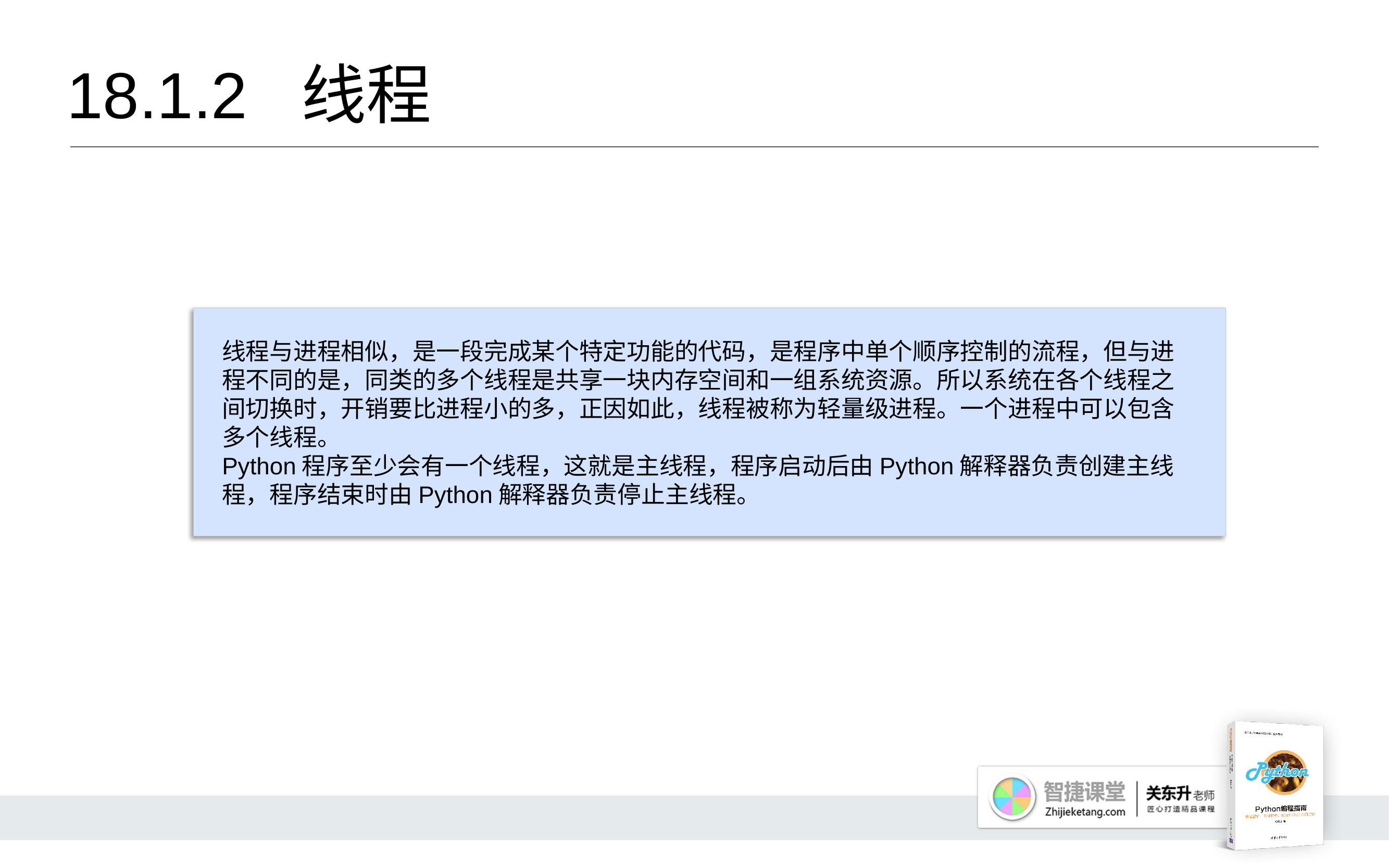

# 18.1.2 	线程
线程与进程相似，是一段完成某个特定功能的代码，是程序中单个顺序控制的流程，但与进程不同的是，同类的多个线程是共享一块内存空间和一组系统资源。所以系统在各个线程之间切换时，开销要比进程小的多，正因如此，线程被称为轻量级进程。一个进程中可以包含多个线程。
Python程序至少会有一个线程，这就是主线程，程序启动后由Python解释器负责创建主线程，程序结束时由Python解释器负责停止主线程。